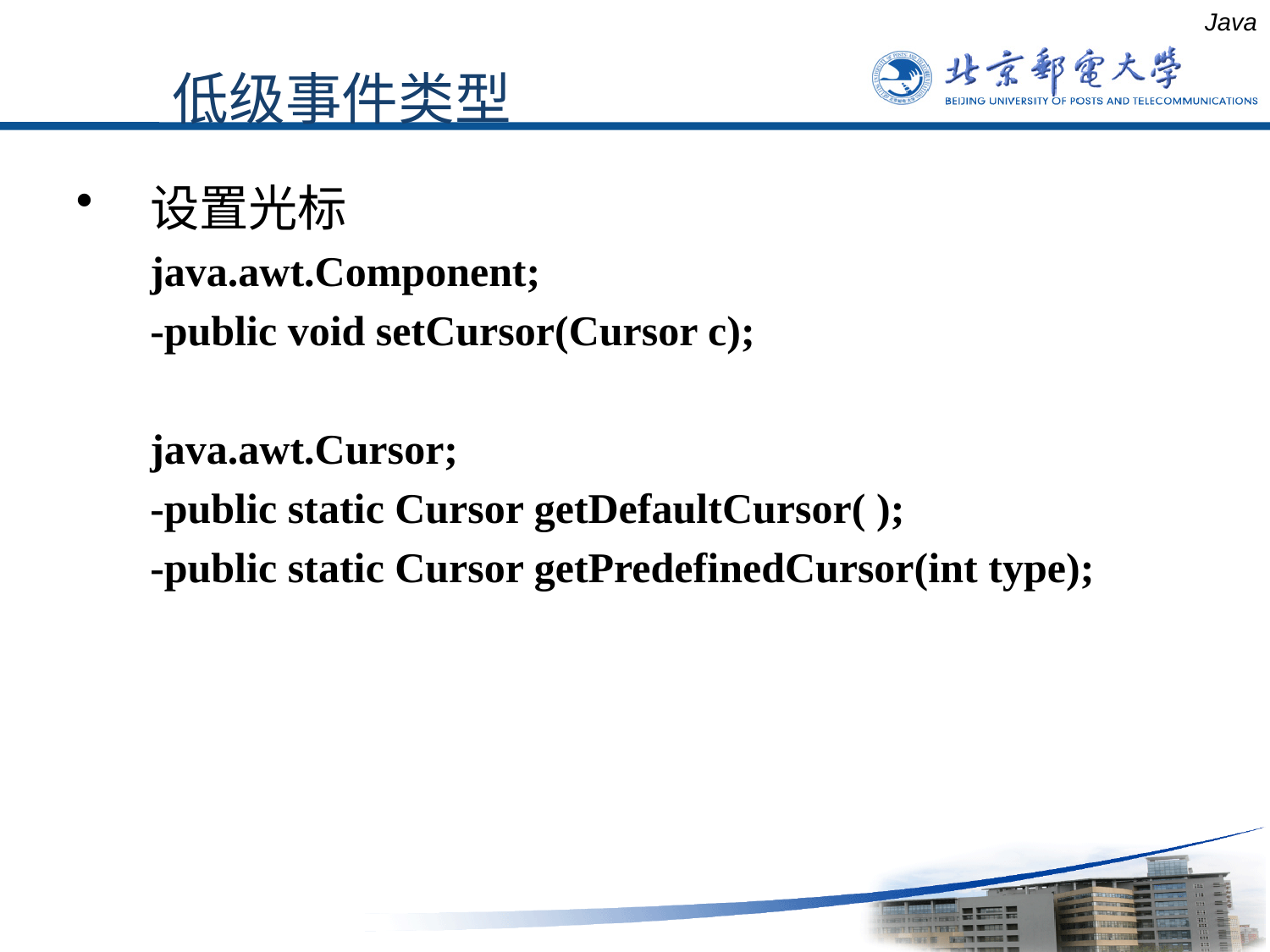

Java
低级事件类型
设置光标
	java.awt.Component;
       -public void setCursor(Cursor c);

       java.awt.Cursor;
       -public static Cursor getDefaultCursor( );
       -public static Cursor getPredefinedCursor(int type);